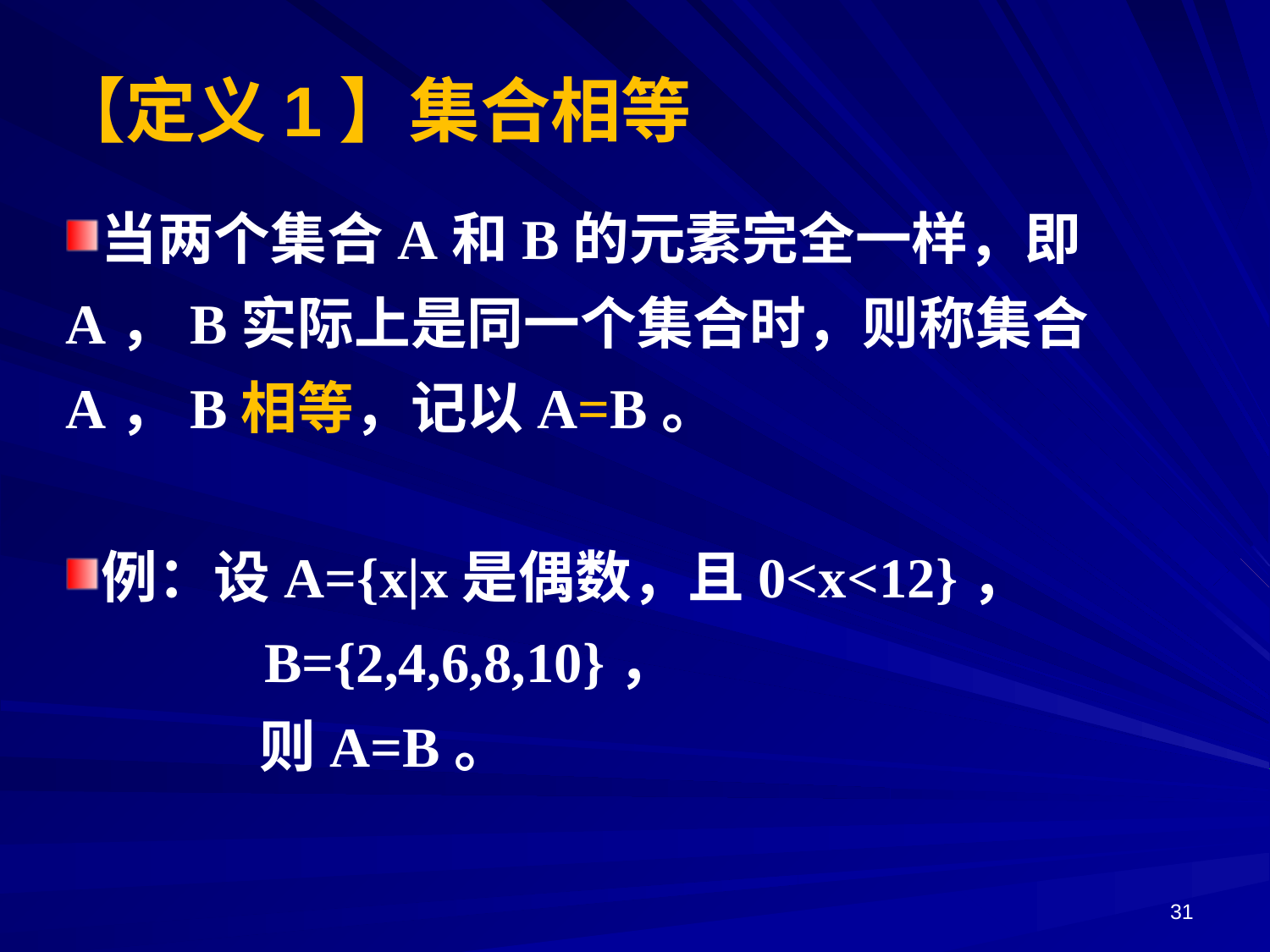

【定义1】集合相等
当两个集合A和B的元素完全一样，即A，B实际上是同一个集合时，则称集合A，B相等，记以A=B。

例：设A={x|x是偶数，且0<x<12}，
              B={2,4,6,8,10}，
              则A=B。

31